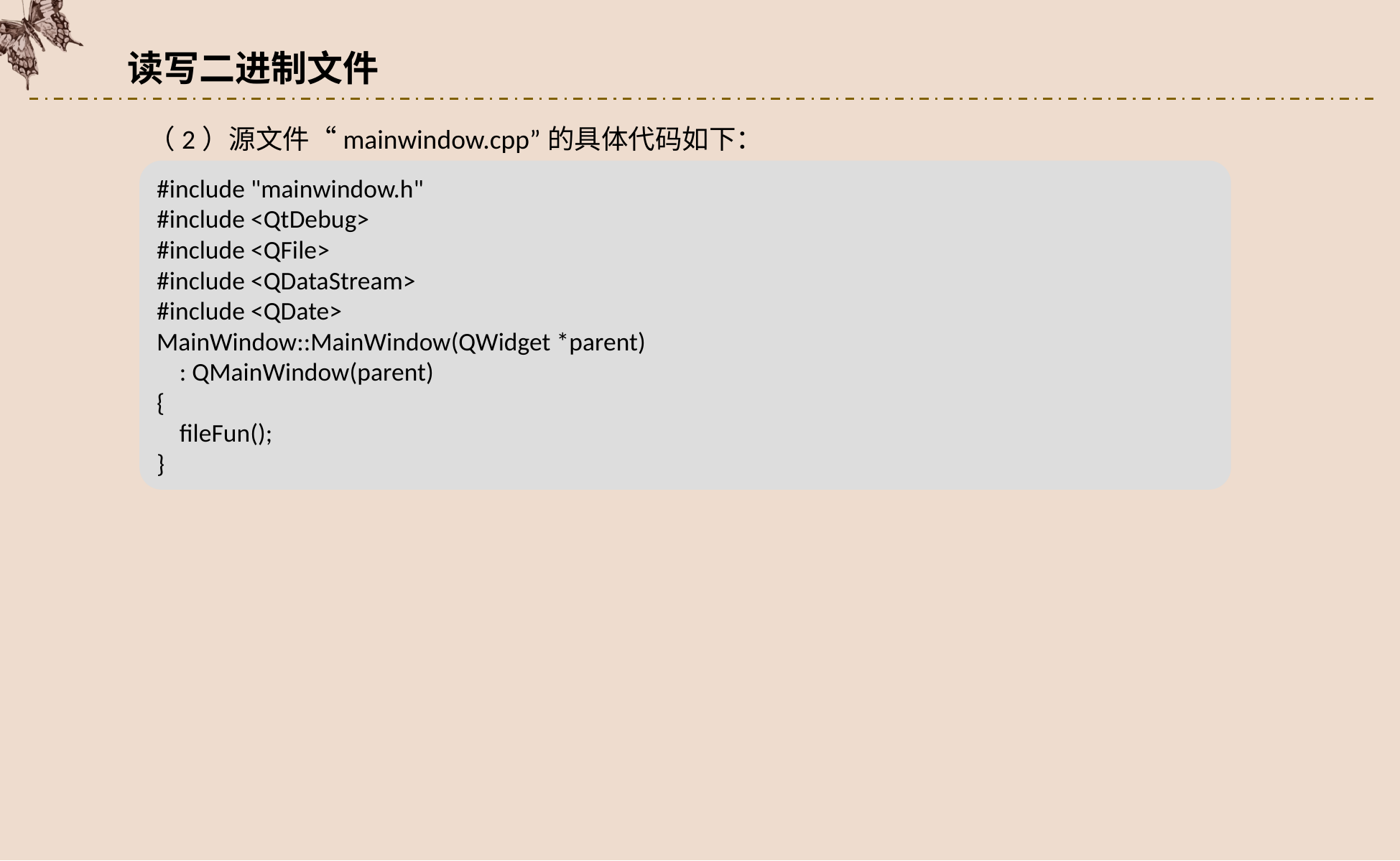

读写二进制文件
（2）源文件“mainwindow.cpp”的具体代码如下：
#include "mainwindow.h"
#include <QtDebug>
#include <QFile>
#include <QDataStream>
#include <QDate>
MainWindow::MainWindow(QWidget *parent)
    : QMainWindow(parent)
{
    fileFun();
}